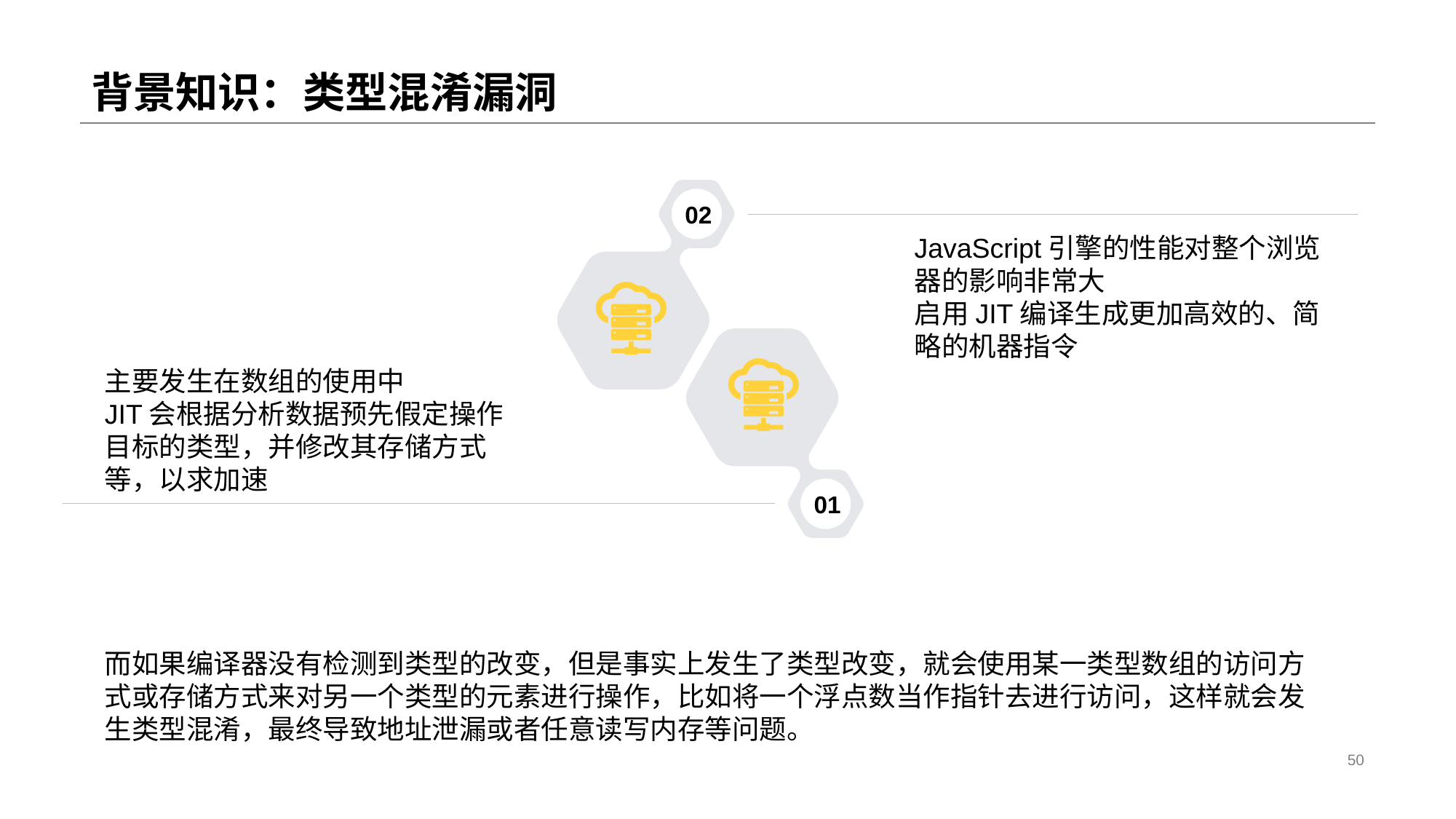

# 背景知识：类型混淆漏洞

02

JavaScript引擎的性能对整个浏览器的影响非常大
启用JIT编译生成更加高效的、简略的机器指令

01
主要发生在数组的使用中
JIT会根据分析数据预先假定操作目标的类型，并修改其存储方式等，以求加速
而如果编译器没有检测到类型的改变，但是事实上发生了类型改变，就会使用某一类型数组的访问方式或存储方式来对另一个类型的元素进行操作，比如将一个浮点数当作指针去进行访问，这样就会发生类型混淆，最终导致地址泄漏或者任意读写内存等问题。

50